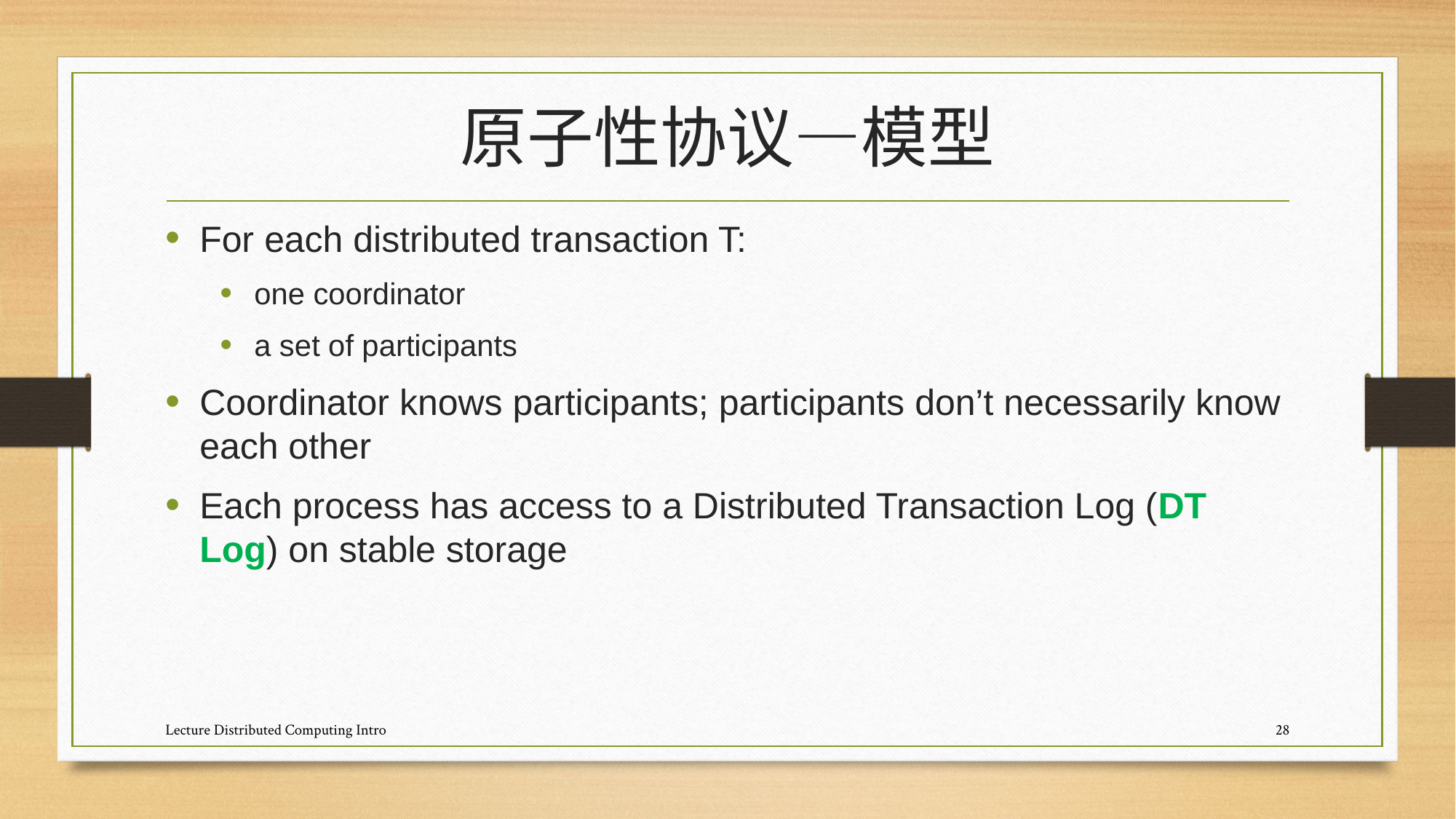

# 原子性协议—模型
For each distributed transaction T:
one coordinator
a set of participants
Coordinator knows participants; participants don’t necessarily know each other
Each process has access to a Distributed Transaction Log (DT Log) on stable storage
Lecture Distributed Computing Intro
28